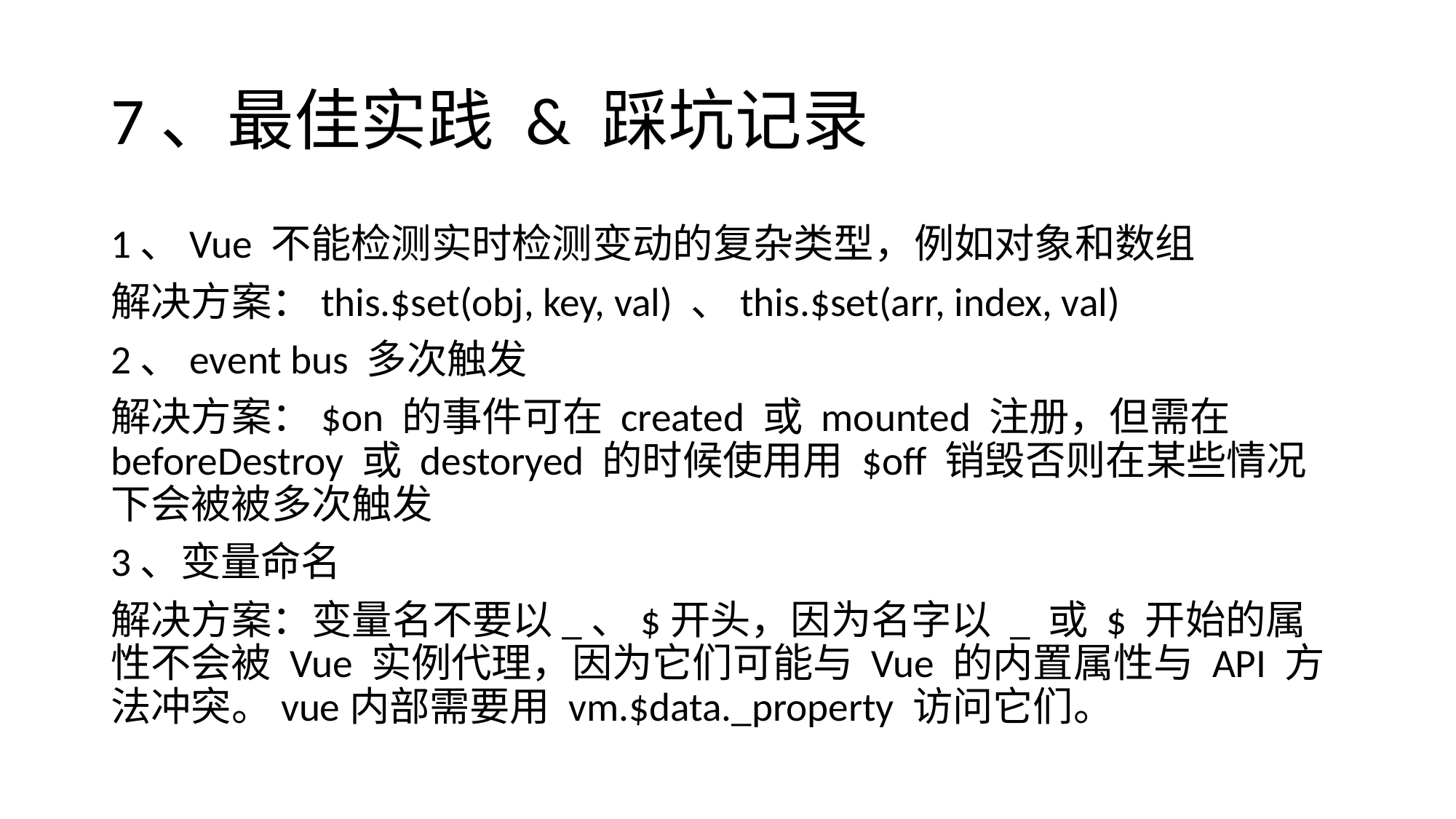

# 7、最佳实践 & 踩坑记录
1、Vue 不能检测实时检测变动的复杂类型，例如对象和数组
解决方案：this.$set(obj, key, val) 、this.$set(arr, index, val)
2、event bus 多次触发
解决方案：$on 的事件可在 created 或 mounted 注册，但需在 beforeDestroy 或 destoryed 的时候使用用 $off 销毁否则在某些情况下会被被多次触发
3、变量命名
解决方案：变量名不要以_、$开头，因为名字以 _ 或 $ 开始的属性不会被 Vue 实例代理，因为它们可能与 Vue 的内置属性与 API 方法冲突。vue内部需要用 vm.$data._property 访问它们。